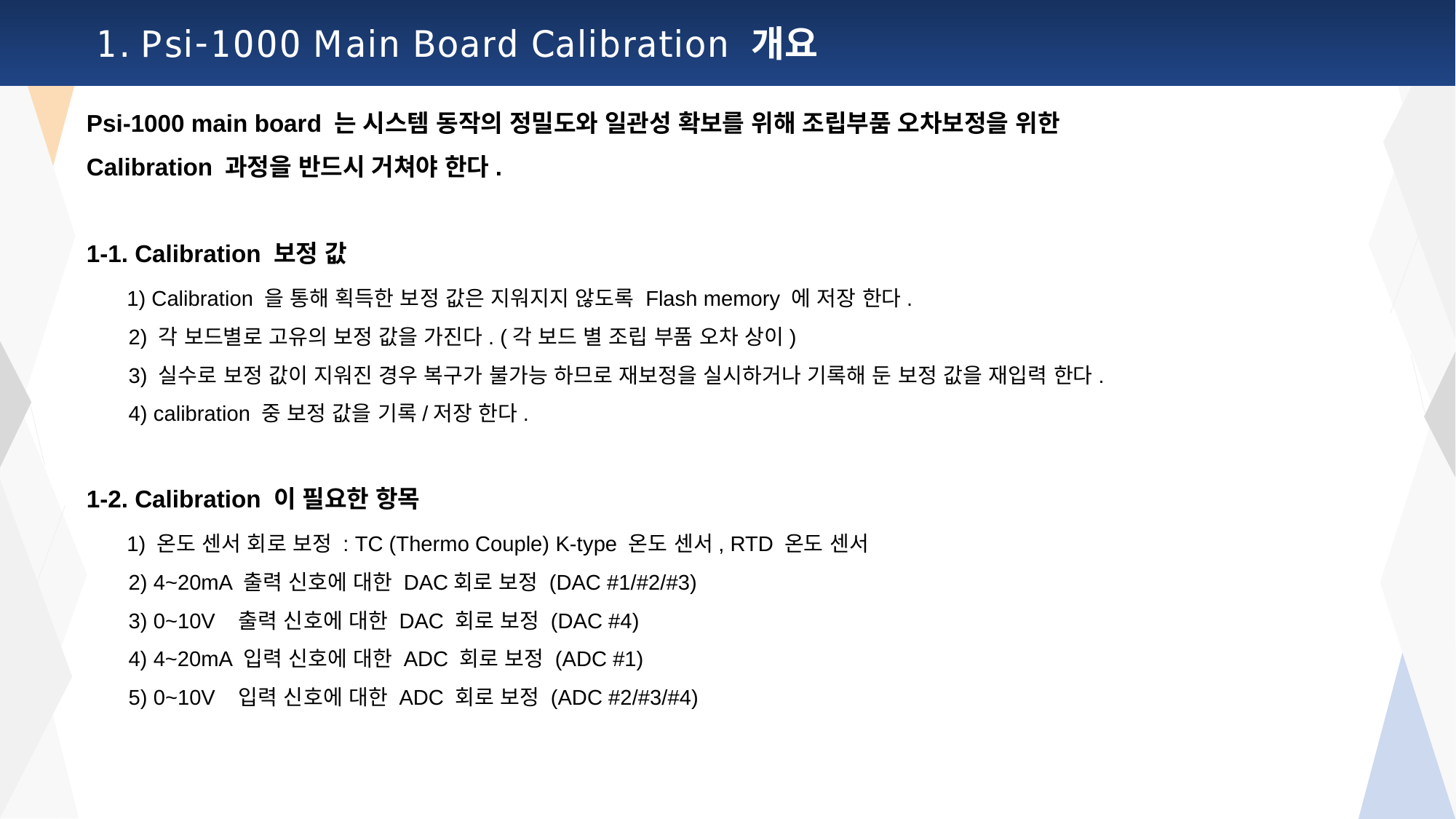

2. Test 항목 -  1) calibration - HF
        1. Psi-1000 Main Board Calibration 개요
Psi-1000 main board 는 시스템 동작의 정밀도와 일관성 확보를 위해 조립부품 오차보정을 위한
Calibration 과정을 반드시 거쳐야 한다.

1-1. Calibration 보정 값
      1) Calibration 을 통해 획득한 보정 값은 지워지지 않도록 Flash memory 에 저장 한다.
       2) 각 보드별로 고유의 보정 값을 가진다. (각 보드 별 조립 부품 오차 상이)
       3) 실수로 보정 값이 지워진 경우 복구가 불가능 하므로 재보정을 실시하거나 기록해 둔 보정 값을 재입력 한다.
       4) calibration 중 보정 값을 기록/저장 한다.

1-2. Calibration 이 필요한 항목
      1) 온도 센서 회로 보정 : TC (Thermo Couple) K-type 온도 센서, RTD 온도 센서
       2) 4~20mA 출력 신호에 대한 DAC회로 보정 (DAC #1/#2/#3)
       3) 0~10V   출력 신호에 대한 DAC 회로 보정 (DAC #4)
       4) 4~20mA 입력 신호에 대한 ADC 회로 보정 (ADC #1)
       5) 0~10V   입력 신호에 대한 ADC 회로 보정 (ADC #2/#3/#4)